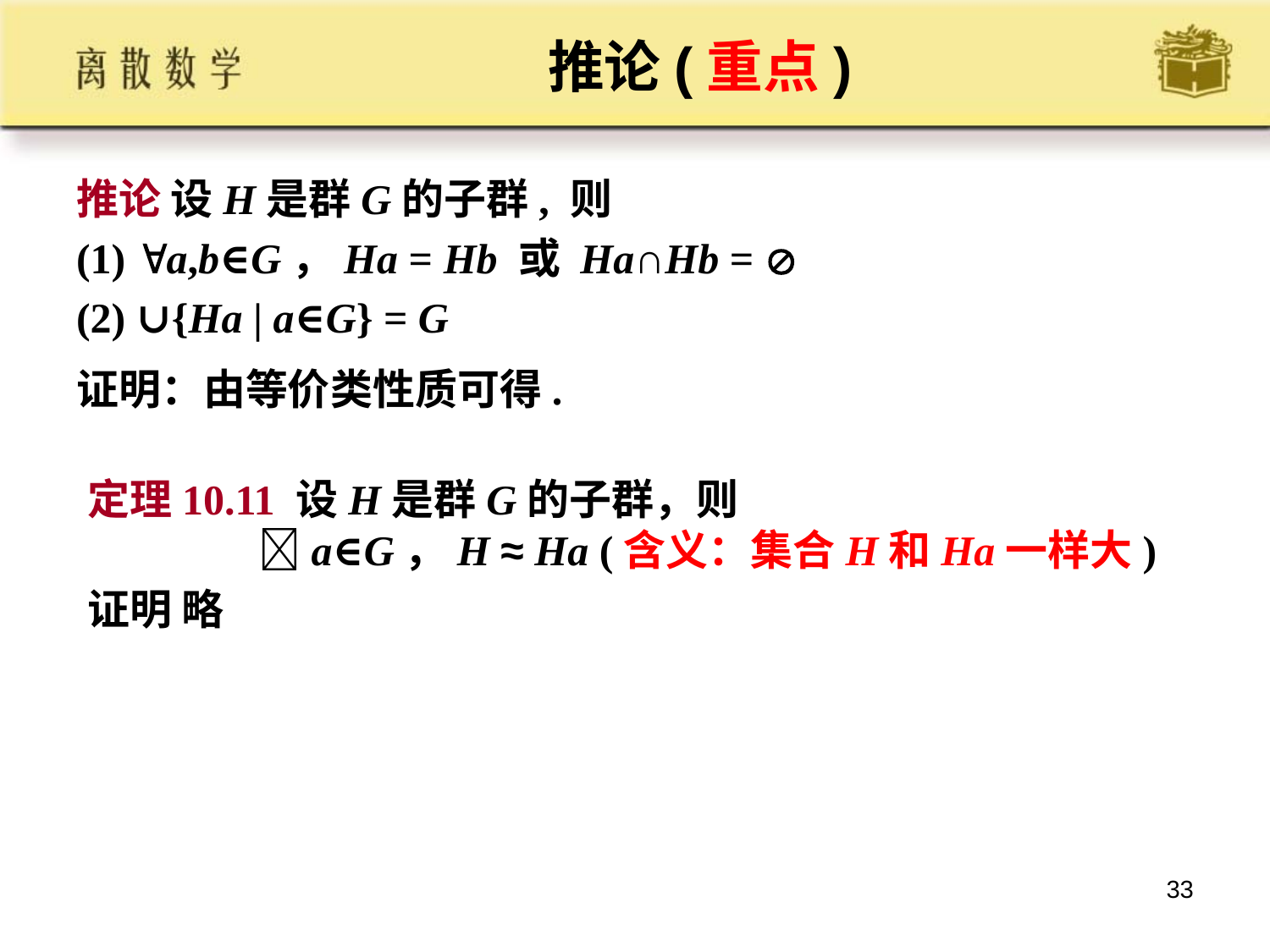

# 推论(重点)
推论 设H是群G的子群, 则
(1) ∀a,b∈G，Ha = Hb 或 Ha∩Hb = ∅
(2) ∪{Ha | a∈G} = G
证明：由等价类性质可得.
定理10.11 设H是群G的子群，则
             ∀a∈G，H ≈ Ha (含义：集合H和Ha一样大)
证明 略
33